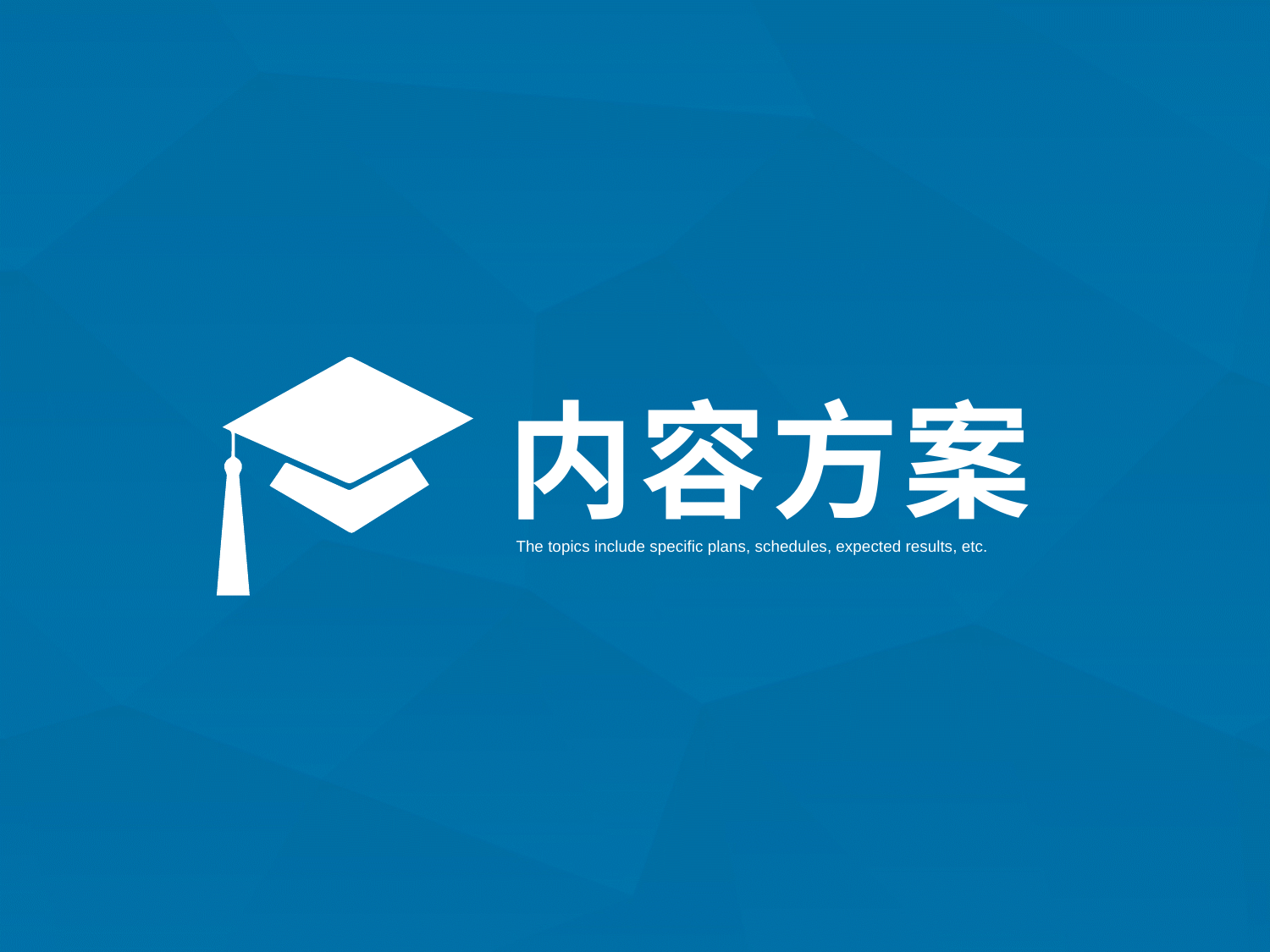

内容方案
The topics include specific plans, schedules, expected results, etc.